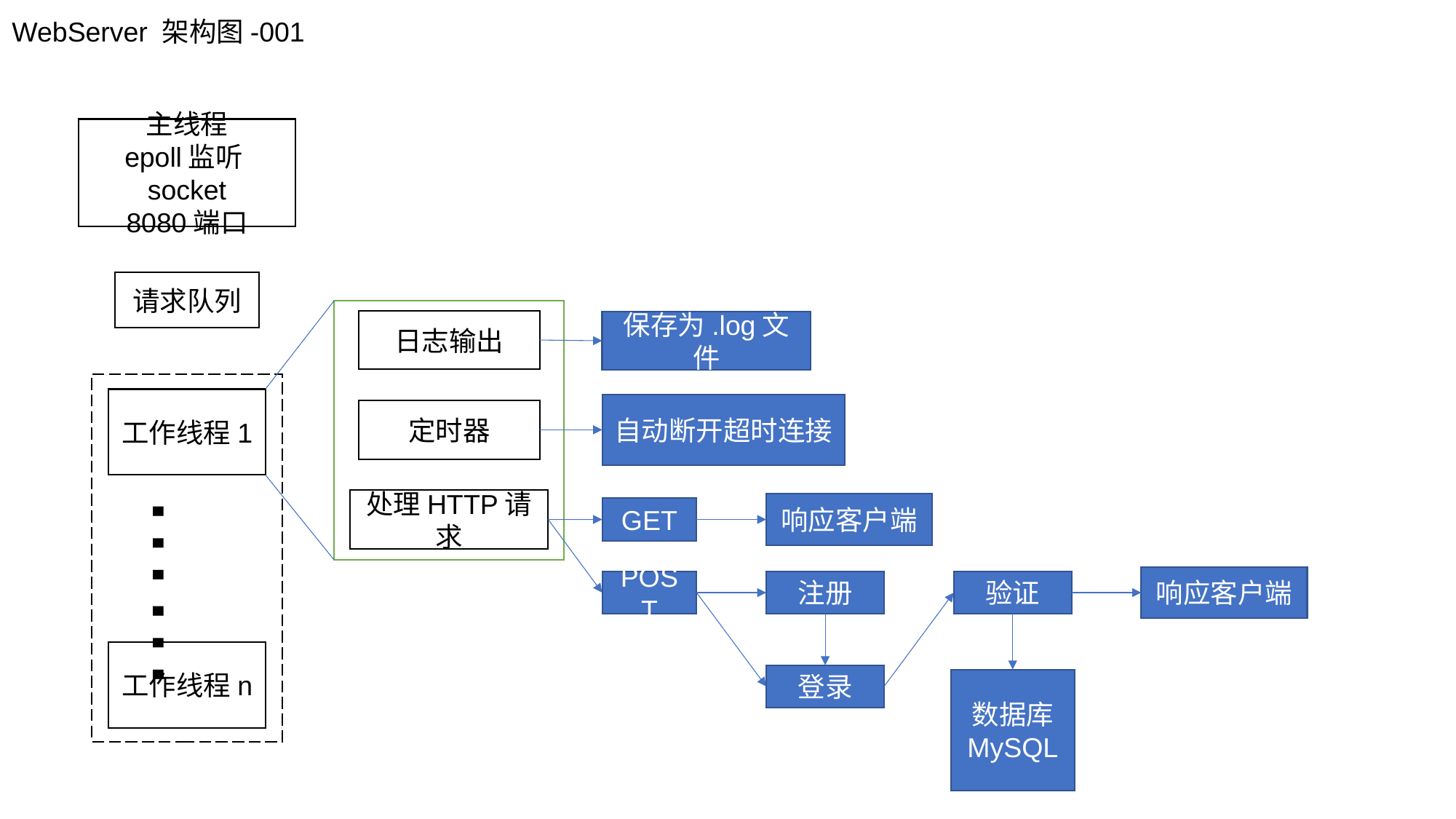

WebServer 架构图-001
主线程
epoll监听socket
8080端口
请求队列

日志输出
定时器
处理HTTP请求
保存为.log文件

工作线程1
……
工作线程n
自动断开超时连接
响应客户端
GET
响应客户端
POST
注册
验证
登录
数据库
MySQL